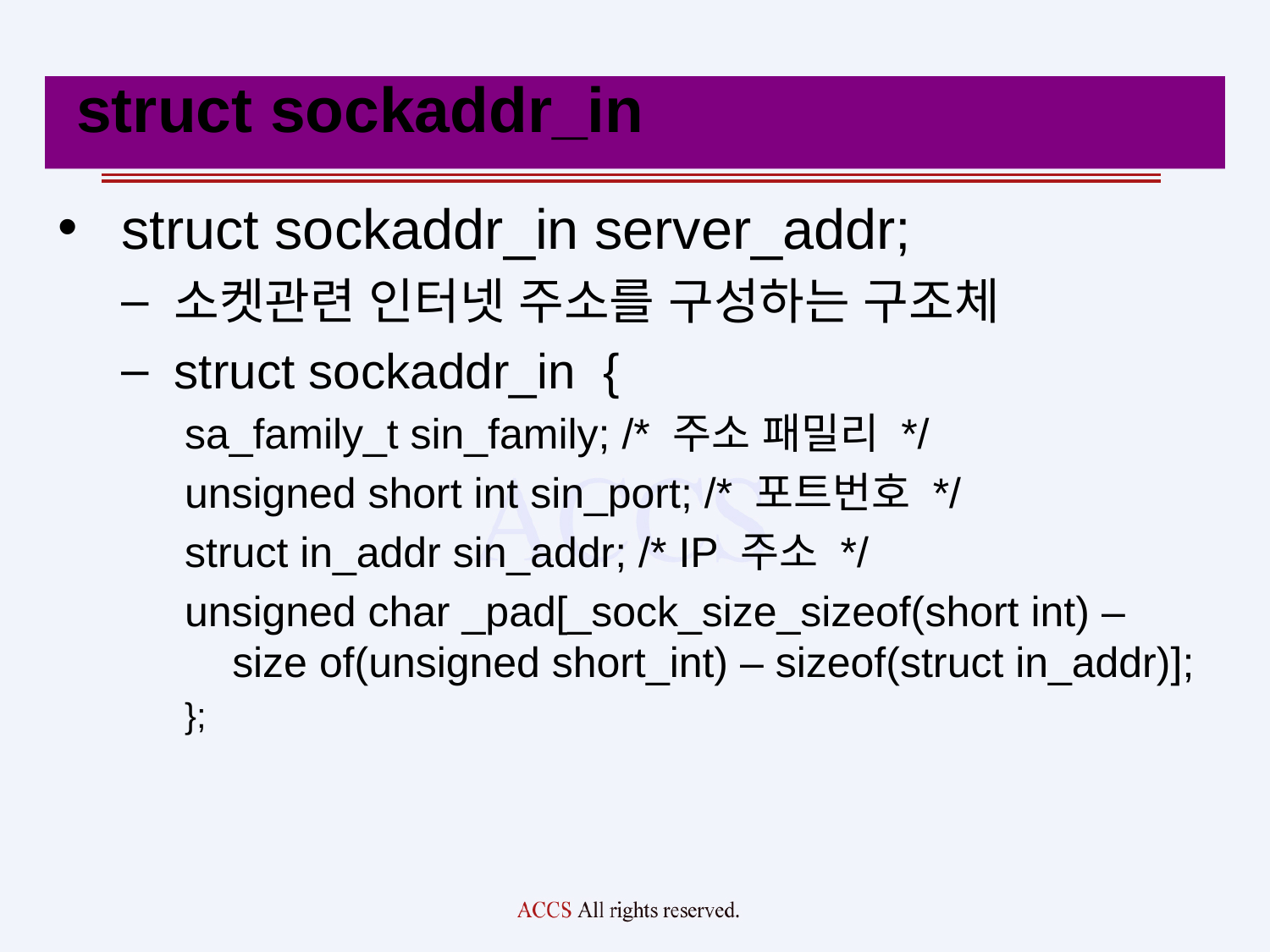

# struct sockaddr_in

struct sockaddr_in server_addr;
소켓관련 인터넷 주소를 구성하는 구조체
struct sockaddr_in  {
sa_family_t sin_family; /* 주소 패밀리 */
unsigned short int sin_port; /* 포트번호 */
struct in_addr sin_addr; /* IP 주소 */
unsigned char _pad[_sock_size_sizeof(short int) – size of(unsigned short_int) – sizeof(struct in_addr)];
};